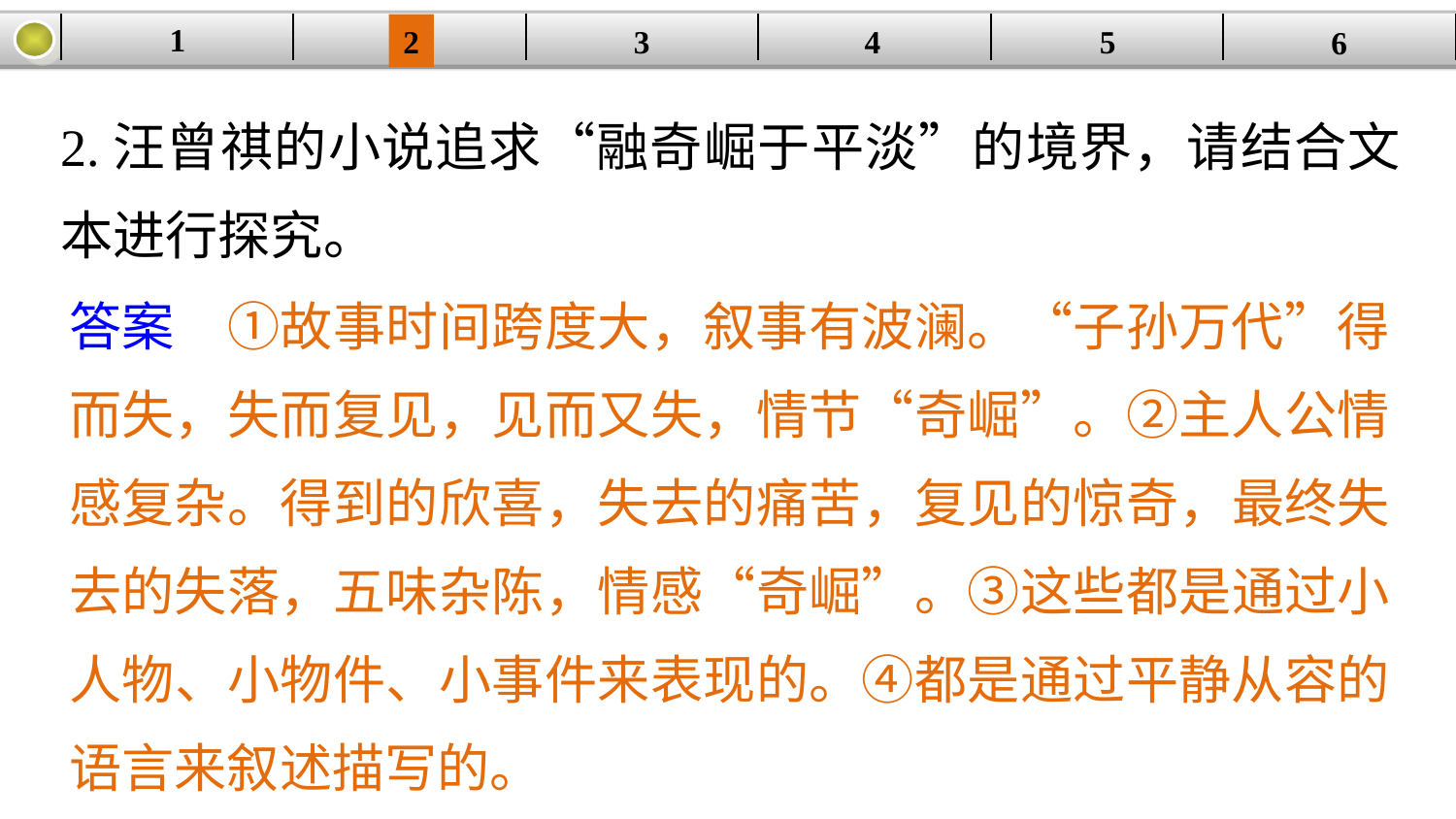

1
|  |  |  |  |  |  |
| --- | --- | --- | --- | --- | --- |
2
3
4
5
6

2.汪曾祺的小说追求“融奇崛于平淡”的境界，请结合文本进行探究。
答案　①故事时间跨度大，叙事有波澜。“子孙万代”得而失，失而复见，见而又失，情节“奇崛”。②主人公情感复杂。得到的欣喜，失去的痛苦，复见的惊奇，最终失去的失落，五味杂陈，情感“奇崛”。③这些都是通过小人物、小物件、小事件来表现的。④都是通过平静从容的语言来叙述描写的。